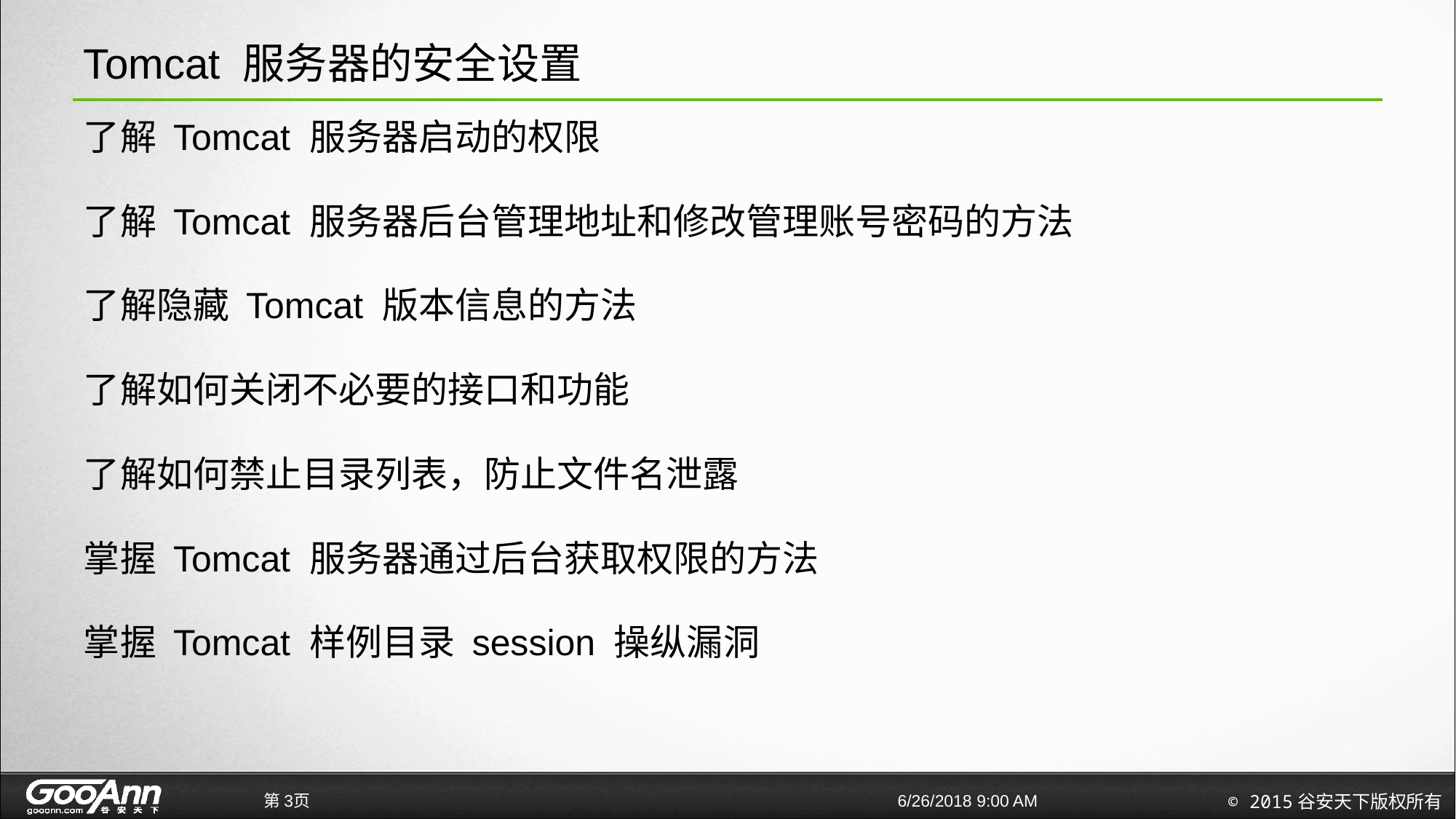

# Tomcat 服务器的安全设置
了解 Tomcat 服务器启动的权限

了解 Tomcat 服务器后台管理地址和修改管理账号密码的方法

了解隐藏 Tomcat 版本信息的方法

了解如何关闭不必要的接口和功能

了解如何禁止目录列表，防止文件名泄露

掌握 Tomcat 服务器通过后台获取权限的方法

掌握 Tomcat 样例目录 session 操纵漏洞